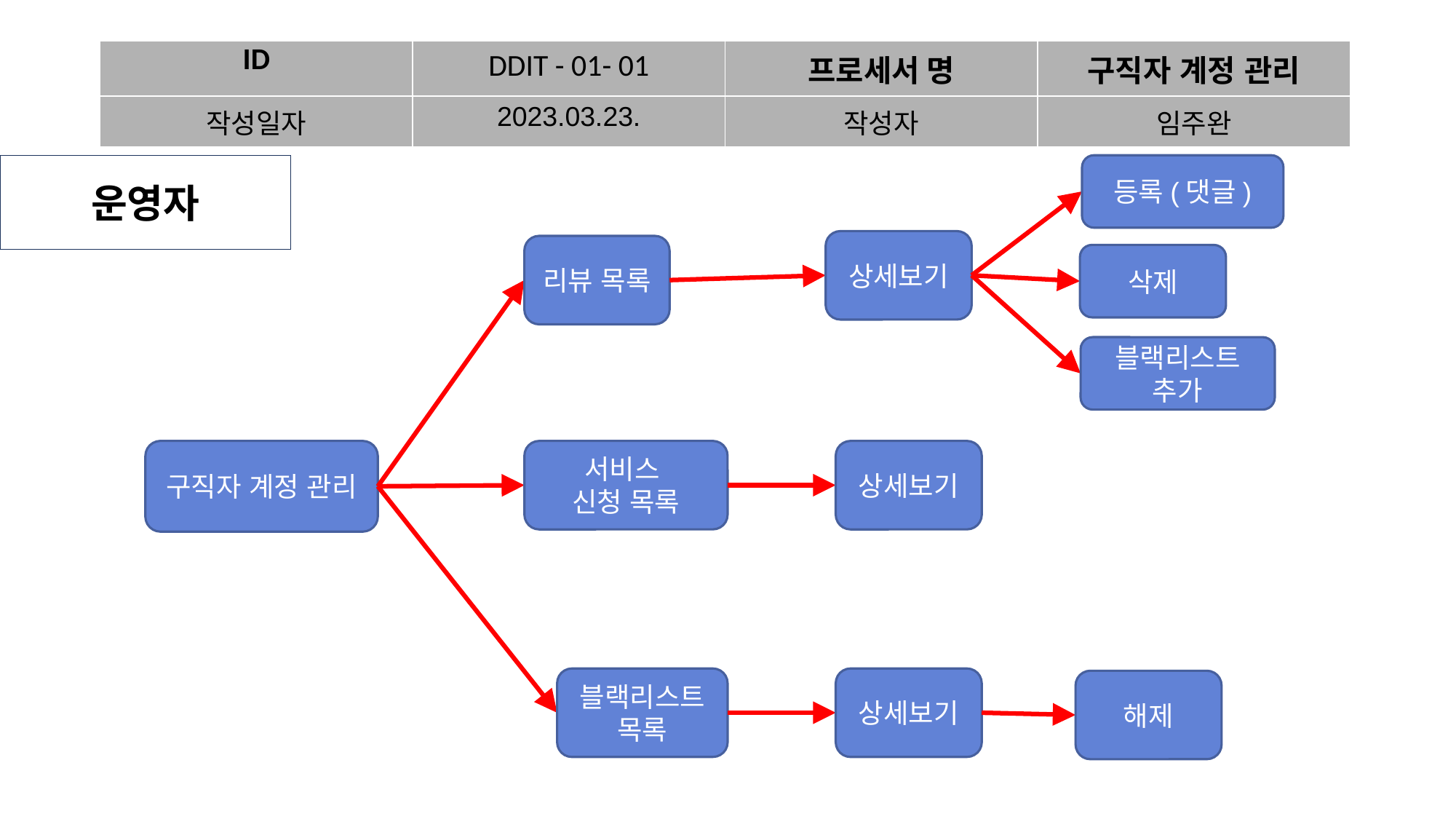

| ID | DDIT - 01- 01 | 프로세서 명 | 구직자 계정 관리 |
| --- | --- | --- | --- |
| 작성일자 | 2023.03.23. | 작성자 | 임주완 |
운영자
등록(댓글)
상세보기
리뷰 목록
삭제
블랙리스트 추가
구직자 계정 관리
서비스
신청 목록
상세보기
블랙리스트 목록
상세보기
해제